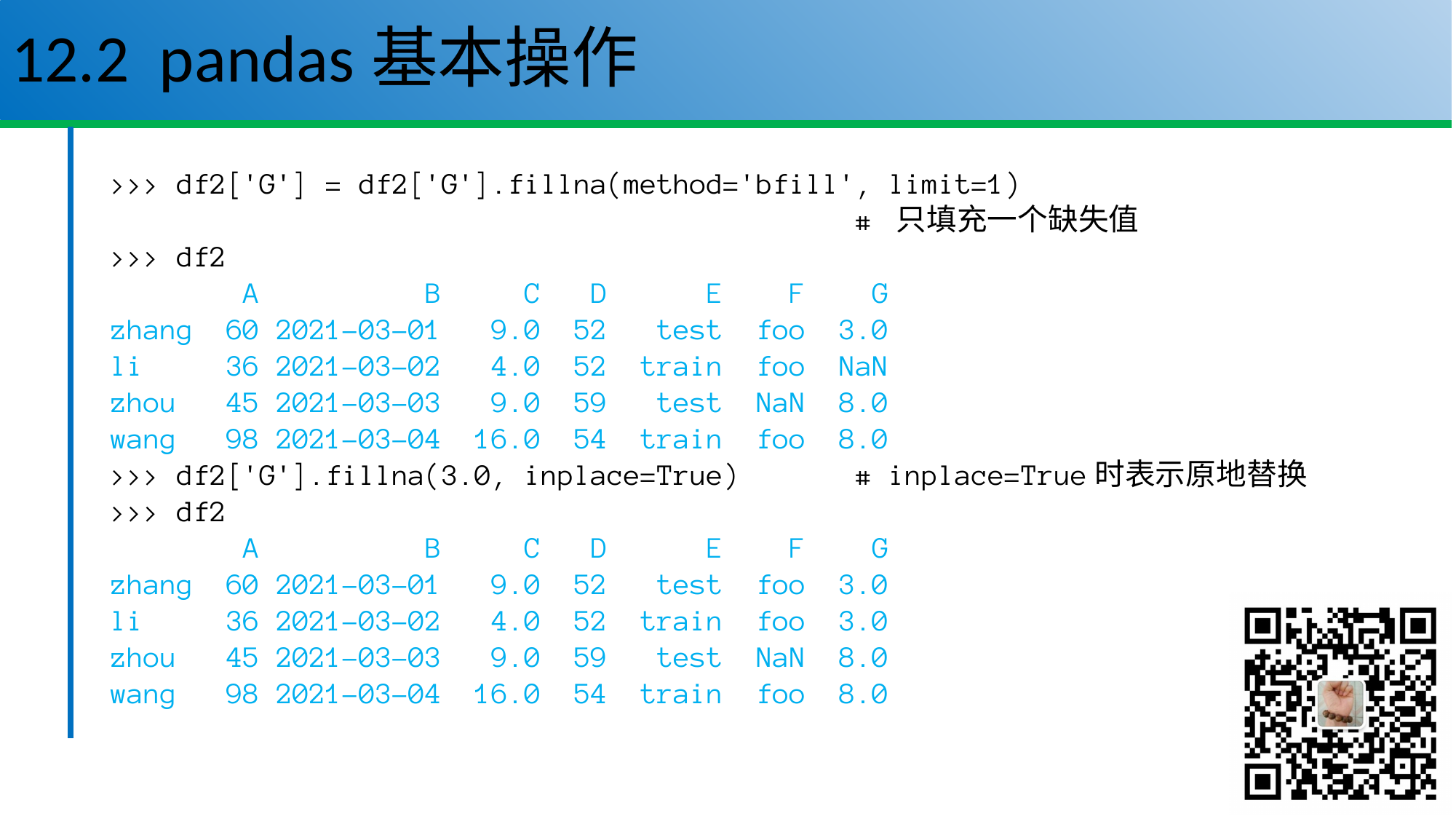

# 12.2  pandas基本操作
>>> df2['G'] = df2['G'].fillna(method='bfill', limit=1)
                                             # 只填充一个缺失值
>>> df2
        A          B     C   D      E    F    G
zhang  60 2021-03-01   9.0  52   test  foo  3.0
li     36 2021-03-02   4.0  52  train  foo  NaN
zhou   45 2021-03-03   9.0  59   test  NaN  8.0
wang   98 2021-03-04  16.0  54  train  foo  8.0
>>> df2['G'].fillna(3.0, inplace=True)       # inplace=True时表示原地替换
>>> df2
        A          B     C   D      E    F    G
zhang  60 2021-03-01   9.0  52   test  foo  3.0
li     36 2021-03-02   4.0  52  train  foo  3.0
zhou   45 2021-03-03   9.0  59   test  NaN  8.0
wang   98 2021-03-04  16.0  54  train  foo  8.0
68